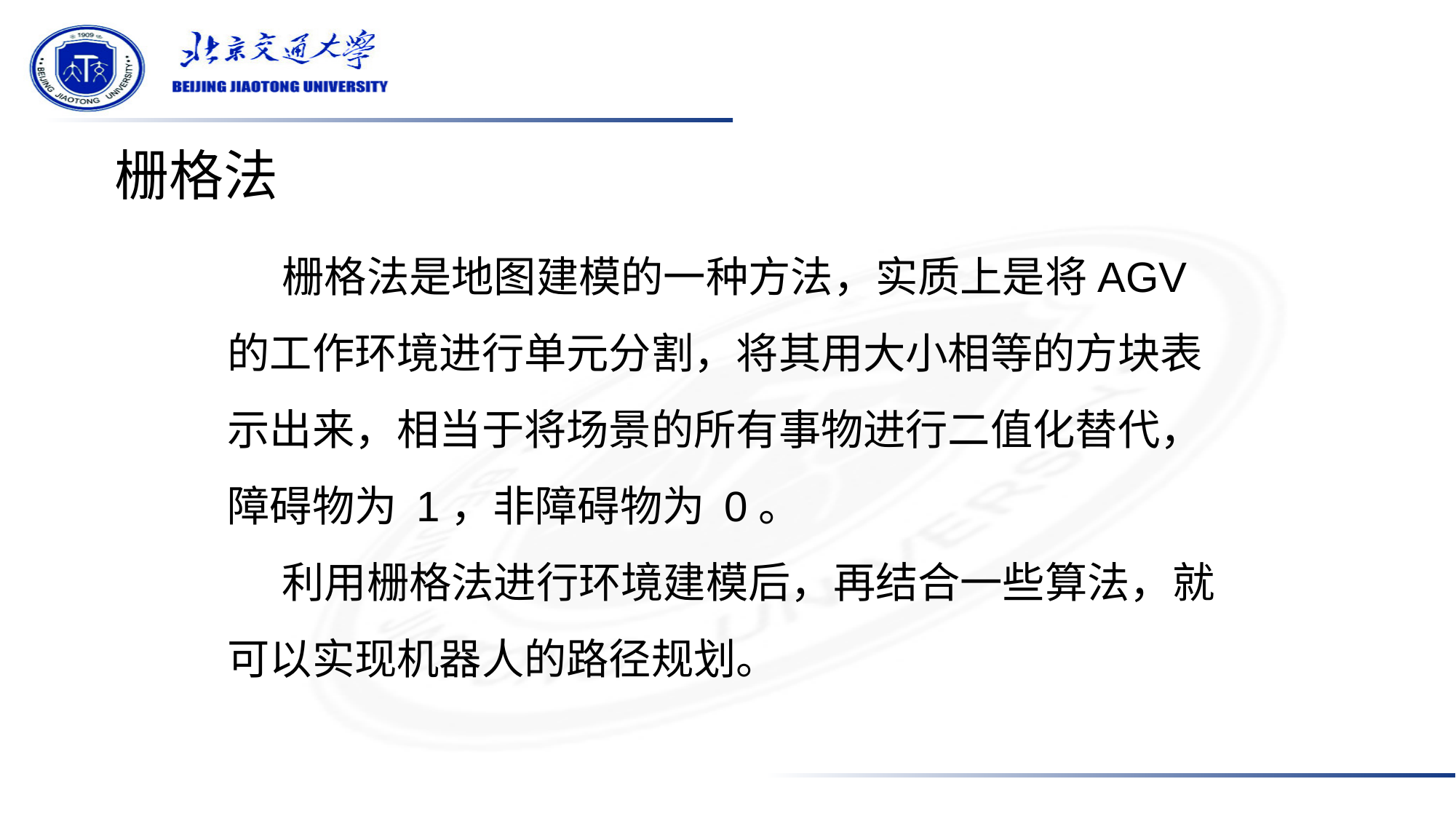

栅格法
栅格法是地图建模的一种方法，实质上是将AGV的工作环境进行单元分割，将其用大小相等的方块表示出来，相当于将场景的所有事物进行二值化替代，障碍物为 1，非障碍物为 0。
利用栅格法进行环境建模后，再结合一些算法，就可以实现机器人的路径规划。